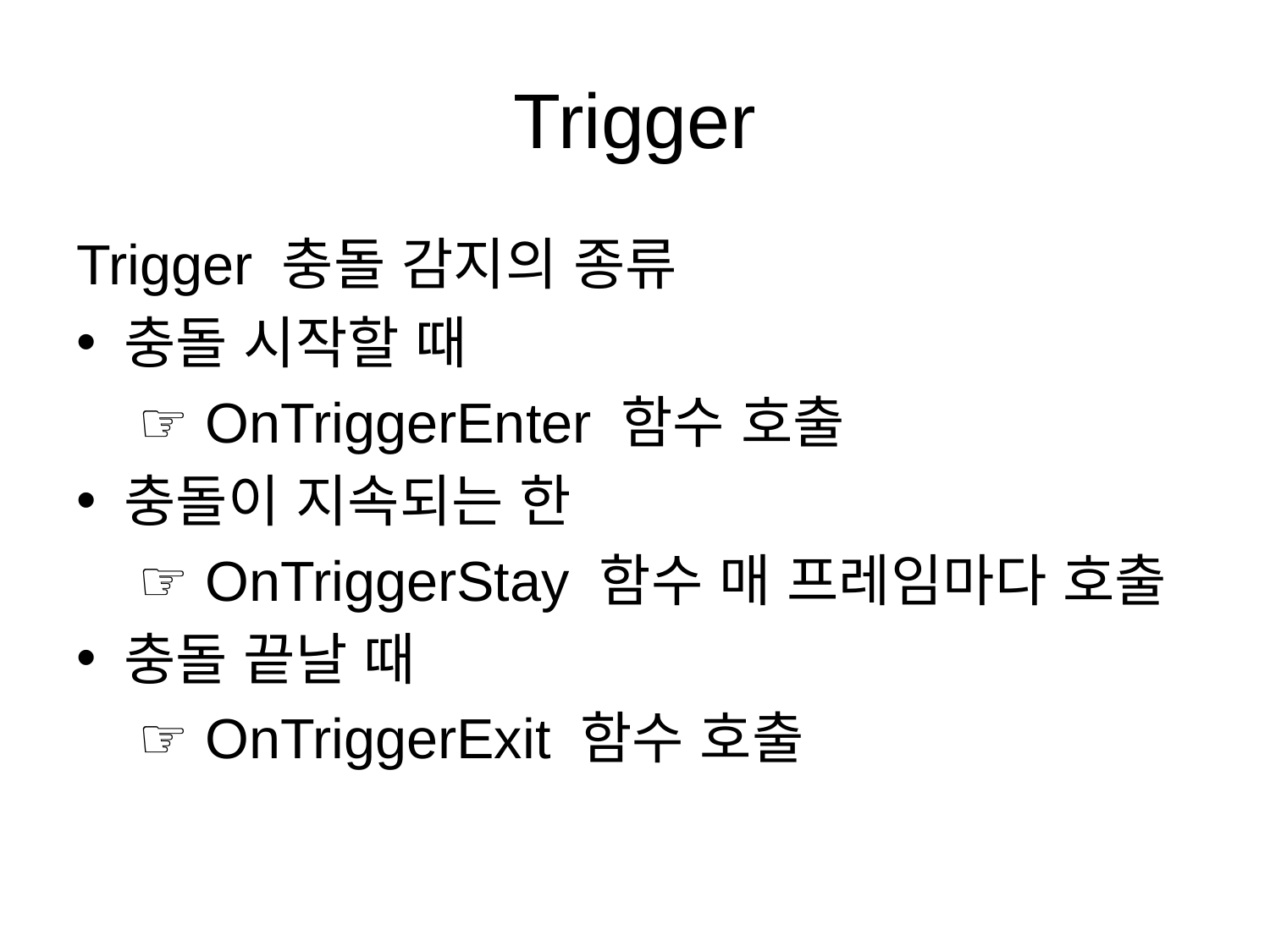

# Trigger
Trigger 충돌 감지의 종류
충돌 시작할 때
    ☞ OnTriggerEnter 함수 호출
충돌이 지속되는 한
    ☞ OnTriggerStay 함수 매 프레임마다 호출
충돌 끝날 때
    ☞ OnTriggerExit 함수 호출